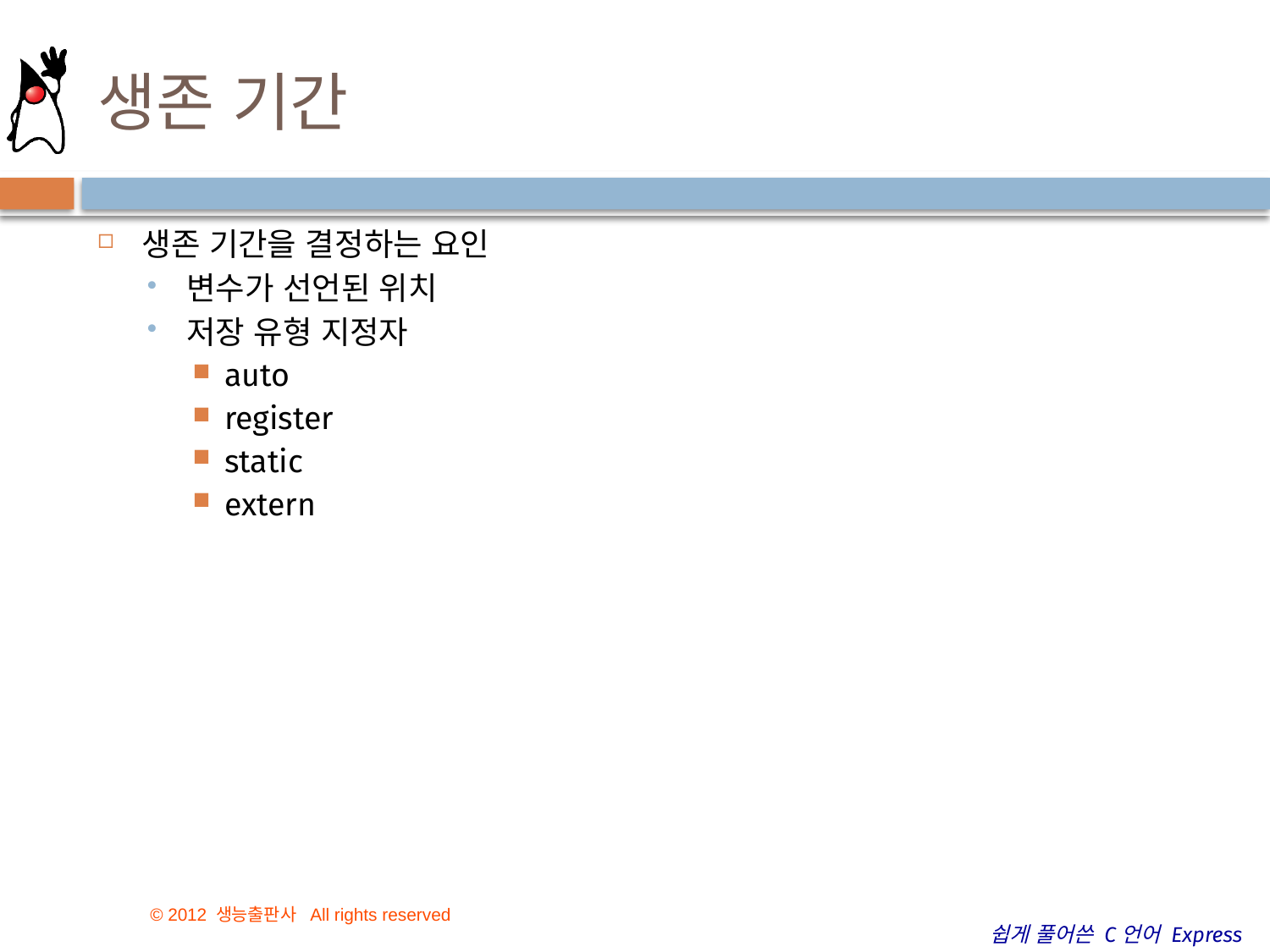

# 생존 기간
생존 기간을 결정하는 요인
변수가 선언된 위치
저장 유형 지정자
auto
register
static
extern